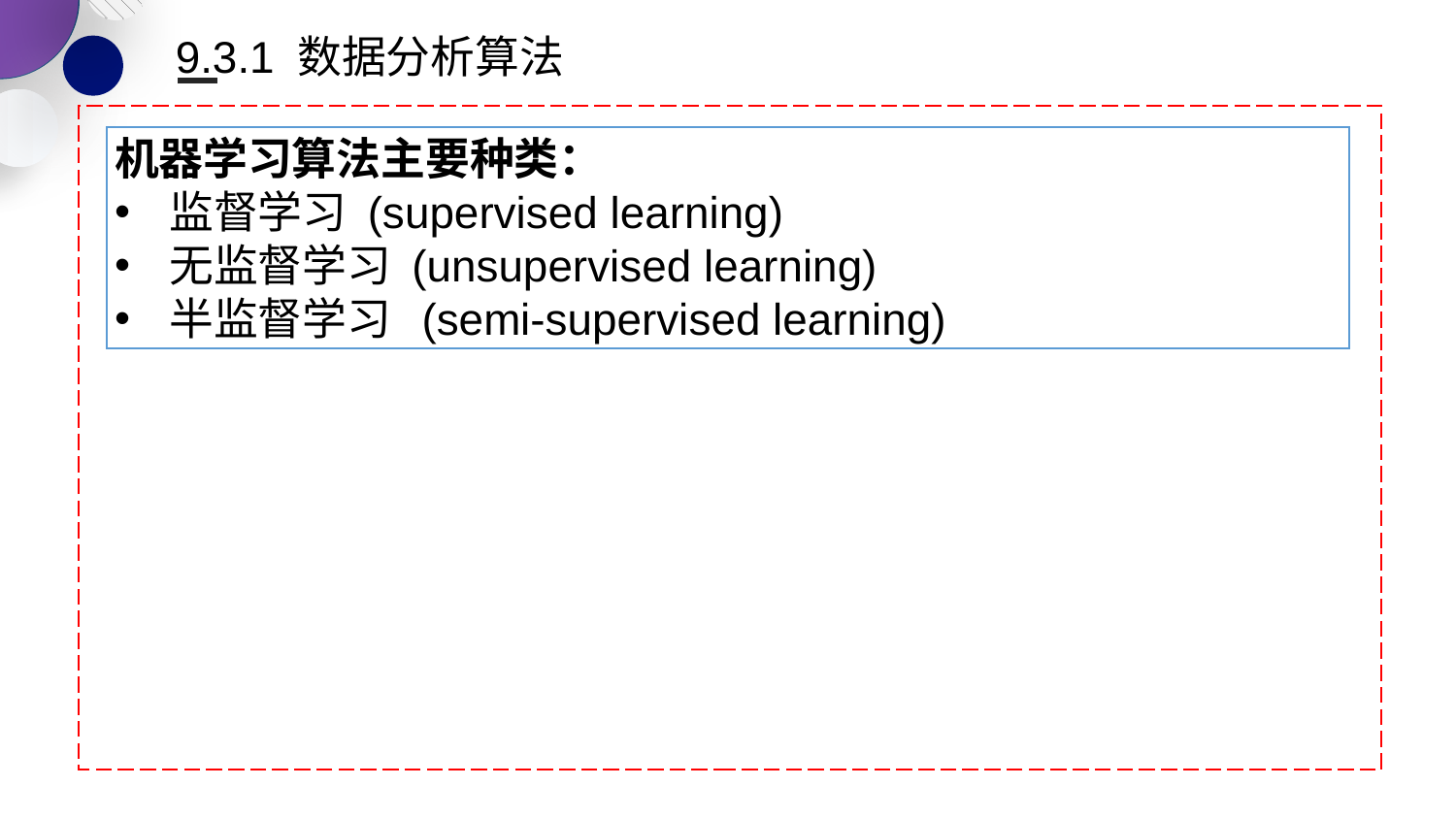

9.3.1 数据分析算法

机器学习算法主要种类：
监督学习 (supervised learning)
无监督学习 (unsupervised learning)
半监督学习  (semi-supervised learning)